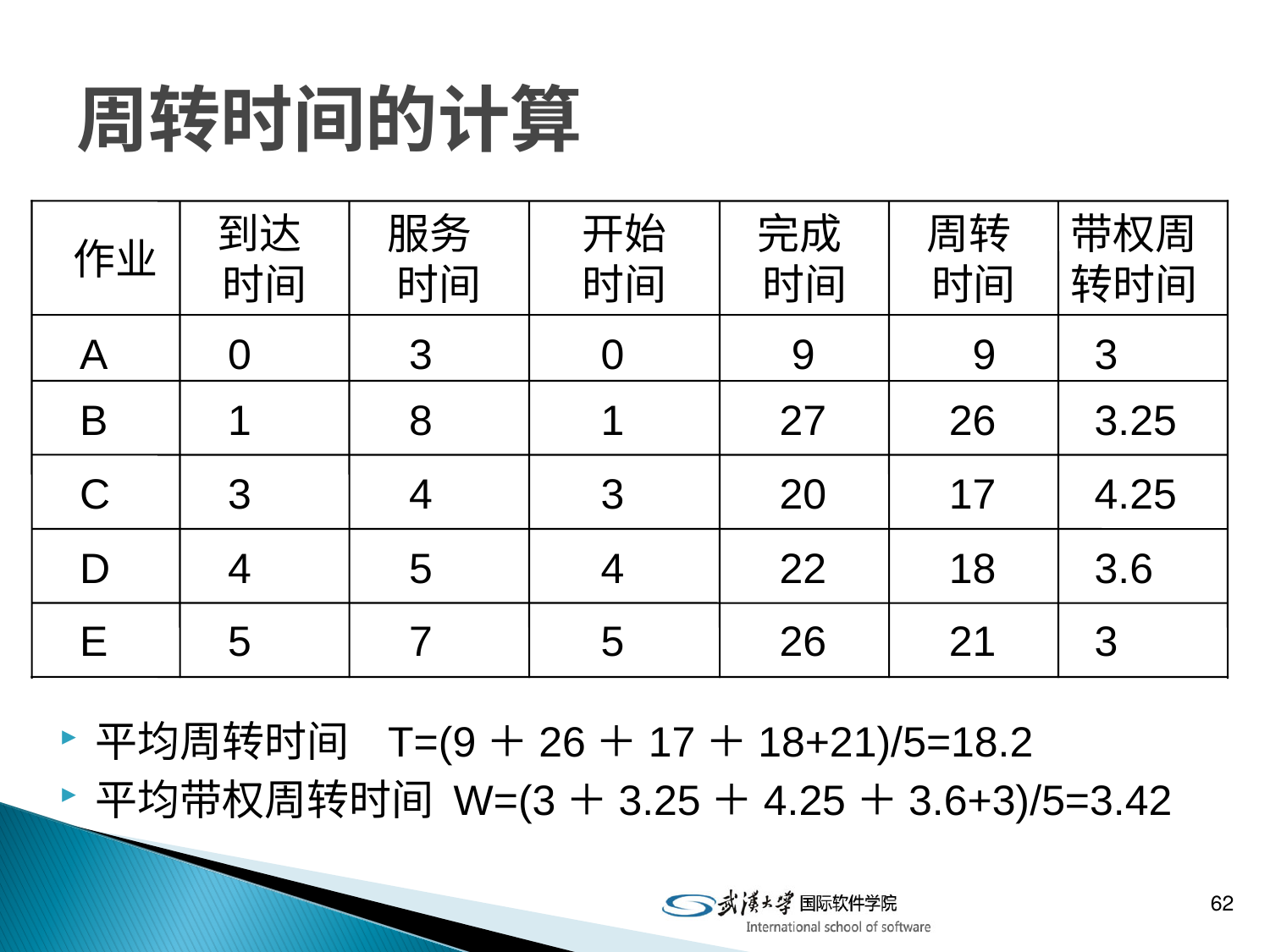

# 周转时间的计算
  作业

到达  时间

服务   时间

开始
时间

完成  时间

周转  时间

带权周转时间

   A

   0
    3
     0
     9
      9
  3
   B

   1
    8
     1
    27
    26
  3.25
   C

   3
    4
     3
    20
    17
  4.25
   D

   4
    5
     4
    22
    18
  3.6
   E
   5
    7
     5
    26
    21
  3

平均周转时间   T=(9＋26＋17＋18+21)/5=18.2
平均带权周转时间 W=(3＋3.25＋4.25＋3.6+3)/5=3.42